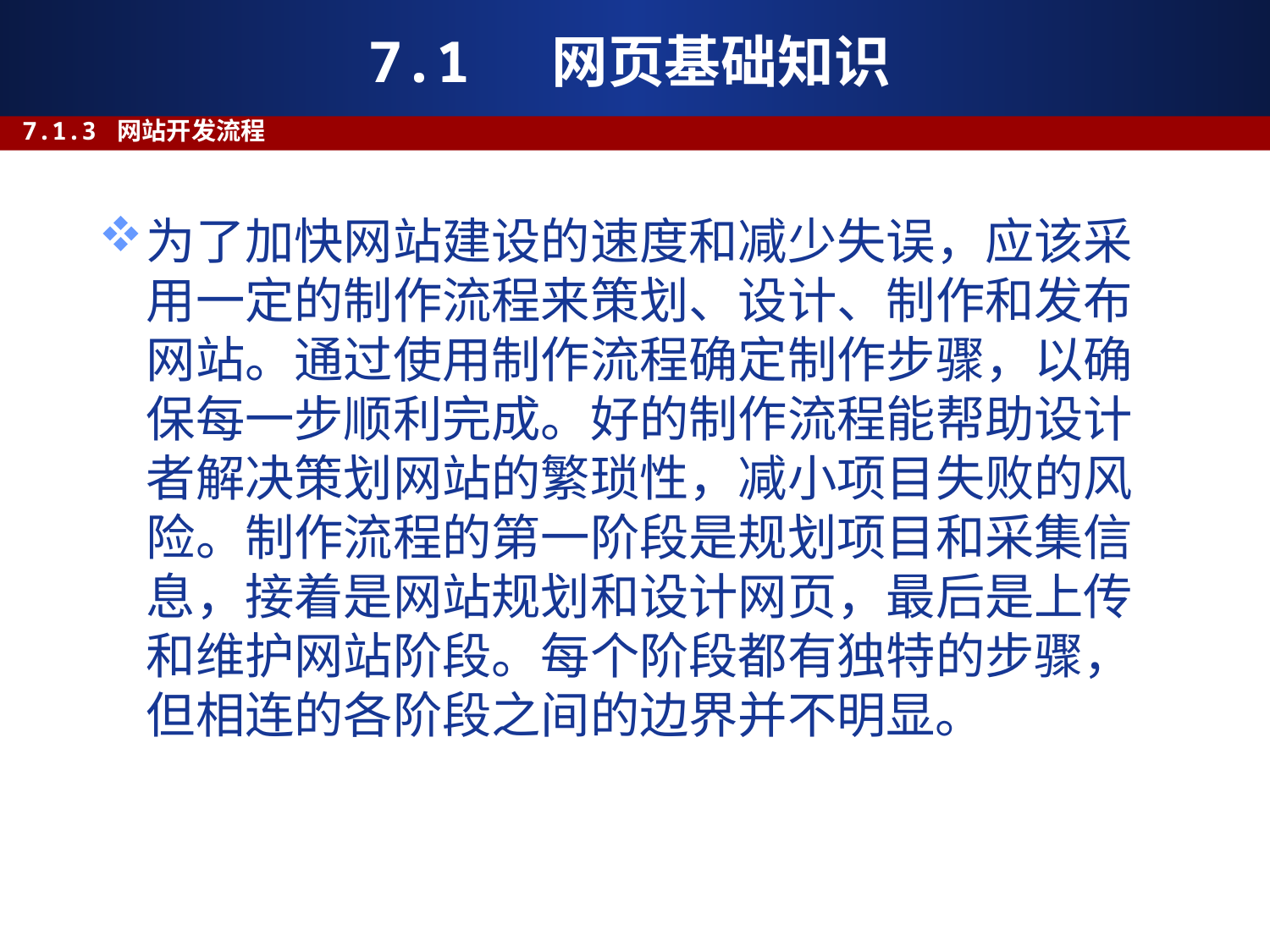

# 7.1  网页基础知识
7.1.3 网站开发流程
为了加快网站建设的速度和减少失误，应该采用一定的制作流程来策划、设计、制作和发布网站。通过使用制作流程确定制作步骤，以确保每一步顺利完成。好的制作流程能帮助设计者解决策划网站的繁琐性，减小项目失败的风险。制作流程的第一阶段是规划项目和采集信息，接着是网站规划和设计网页，最后是上传和维护网站阶段。每个阶段都有独特的步骤，但相连的各阶段之间的边界并不明显。